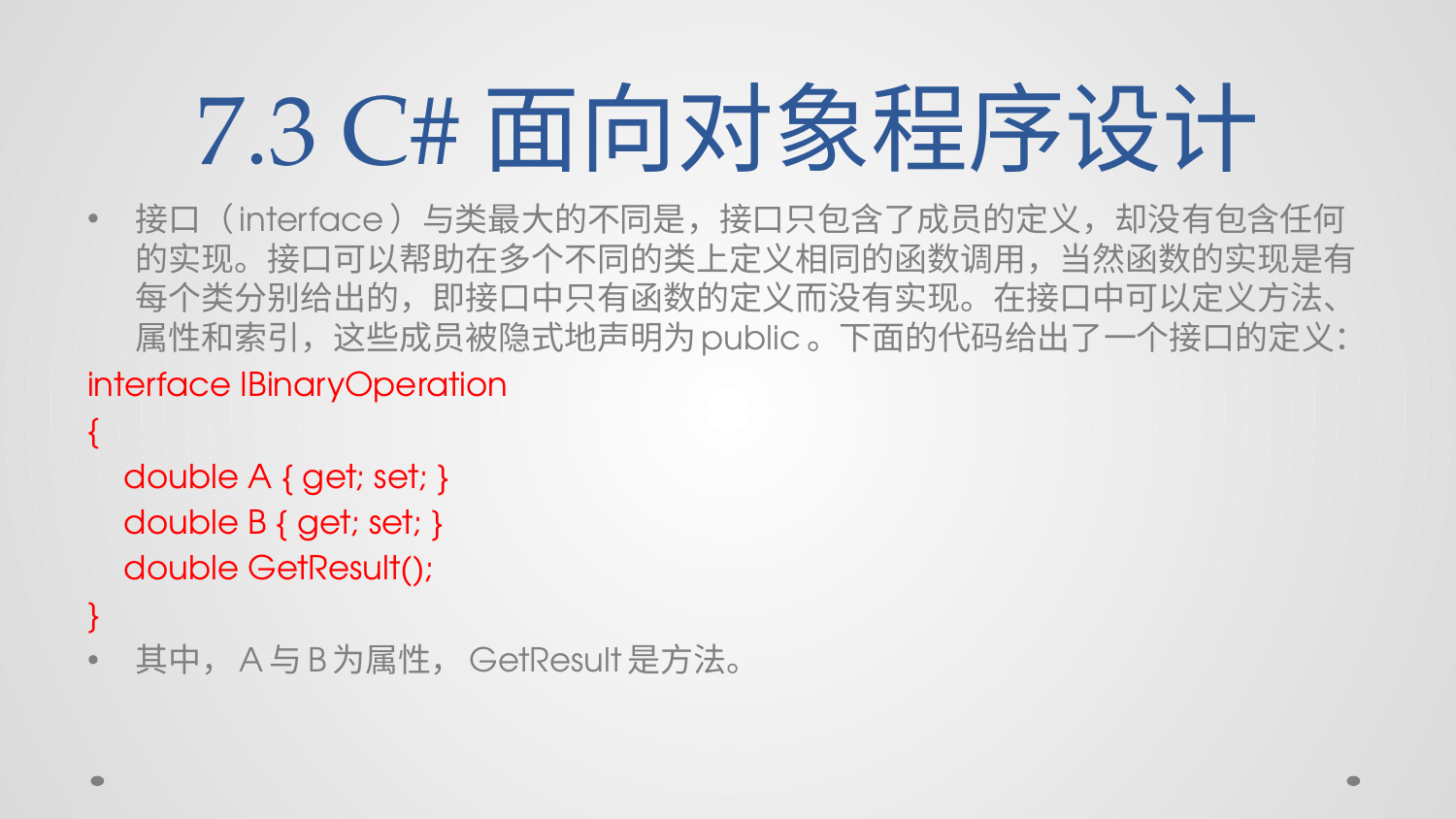

# 7.3 C#面向对象程序设计
接口（interface）与类最大的不同是，接口只包含了成员的定义，却没有包含任何的实现。接口可以帮助在多个不同的类上定义相同的函数调用，当然函数的实现是有每个类分别给出的，即接口中只有函数的定义而没有实现。在接口中可以定义方法、属性和索引，这些成员被隐式地声明为public。下面的代码给出了一个接口的定义：
interface IBinaryOperation
{
    double A { get; set; }
    double B { get; set; }
    double GetResult();
}
其中，A与B为属性，GetResult是方法。